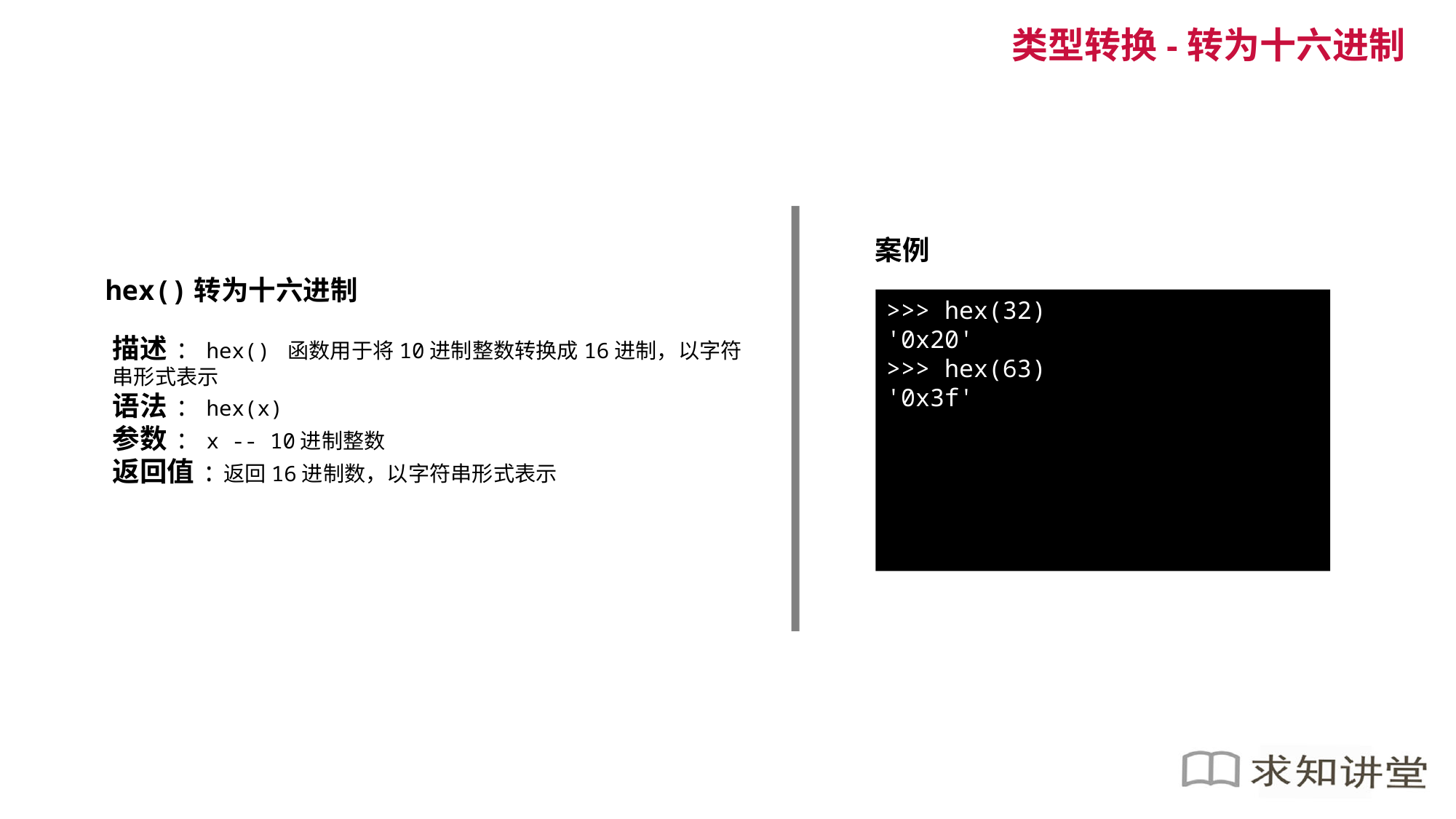

类型转换-转为十六进制

案例
hex()转为十六进制
>>> hex(32)
'0x20'
>>> hex(63)
'0x3f'
描述: hex() 函数用于将10进制整数转换成16进制，以字符串形式表示
语法: hex(x)
参数: x -- 10进制整数
返回值:返回16进制数，以字符串形式表示